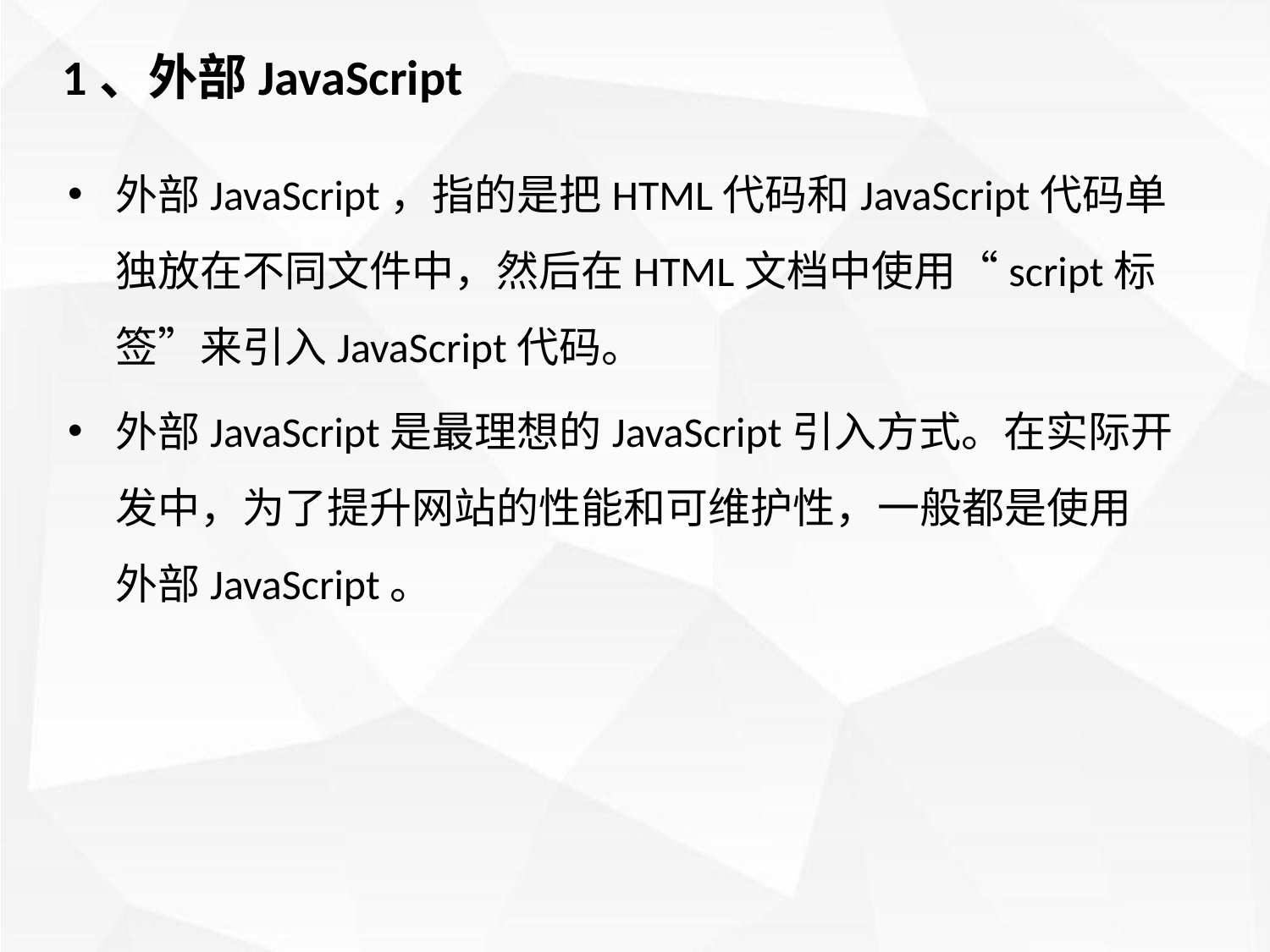

1、外部JavaScript
外部JavaScript，指的是把HTML代码和JavaScript代码单独放在不同文件中，然后在HTML文档中使用“script标签”来引入JavaScript代码。
外部JavaScript是最理想的JavaScript引入方式。在实际开发中，为了提升网站的性能和可维护性，一般都是使用外部JavaScript。